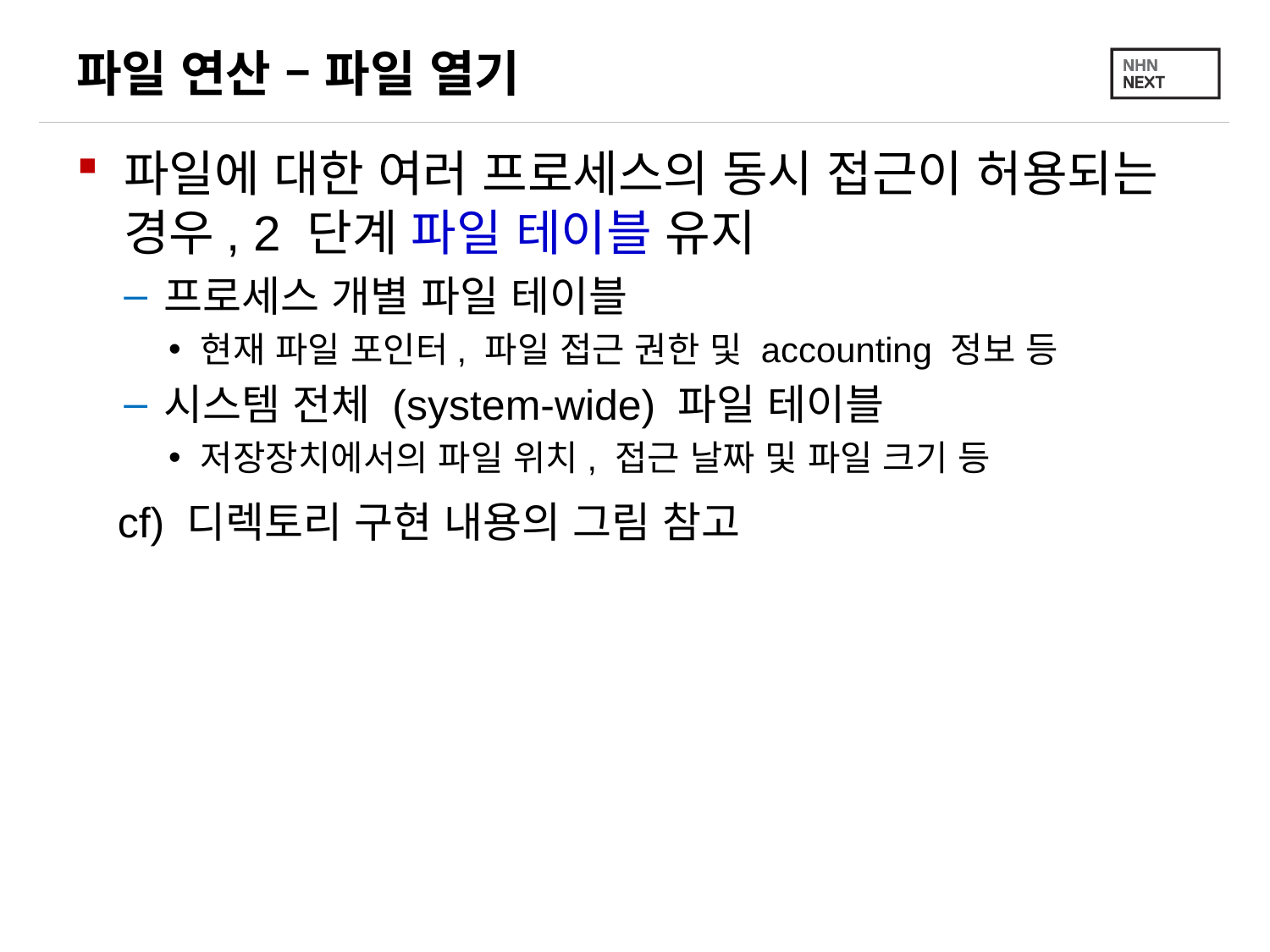

# 파일 연산 – 파일 열기
파일에 대한 여러 프로세스의 동시 접근이 허용되는 경우, 2 단계 파일 테이블 유지
프로세스 개별 파일 테이블
현재 파일 포인터, 파일 접근 권한 및 accounting 정보 등
시스템 전체 (system-wide) 파일 테이블
저장장치에서의 파일 위치, 접근 날짜 및 파일 크기 등
   cf) 디렉토리 구현 내용의 그림 참고